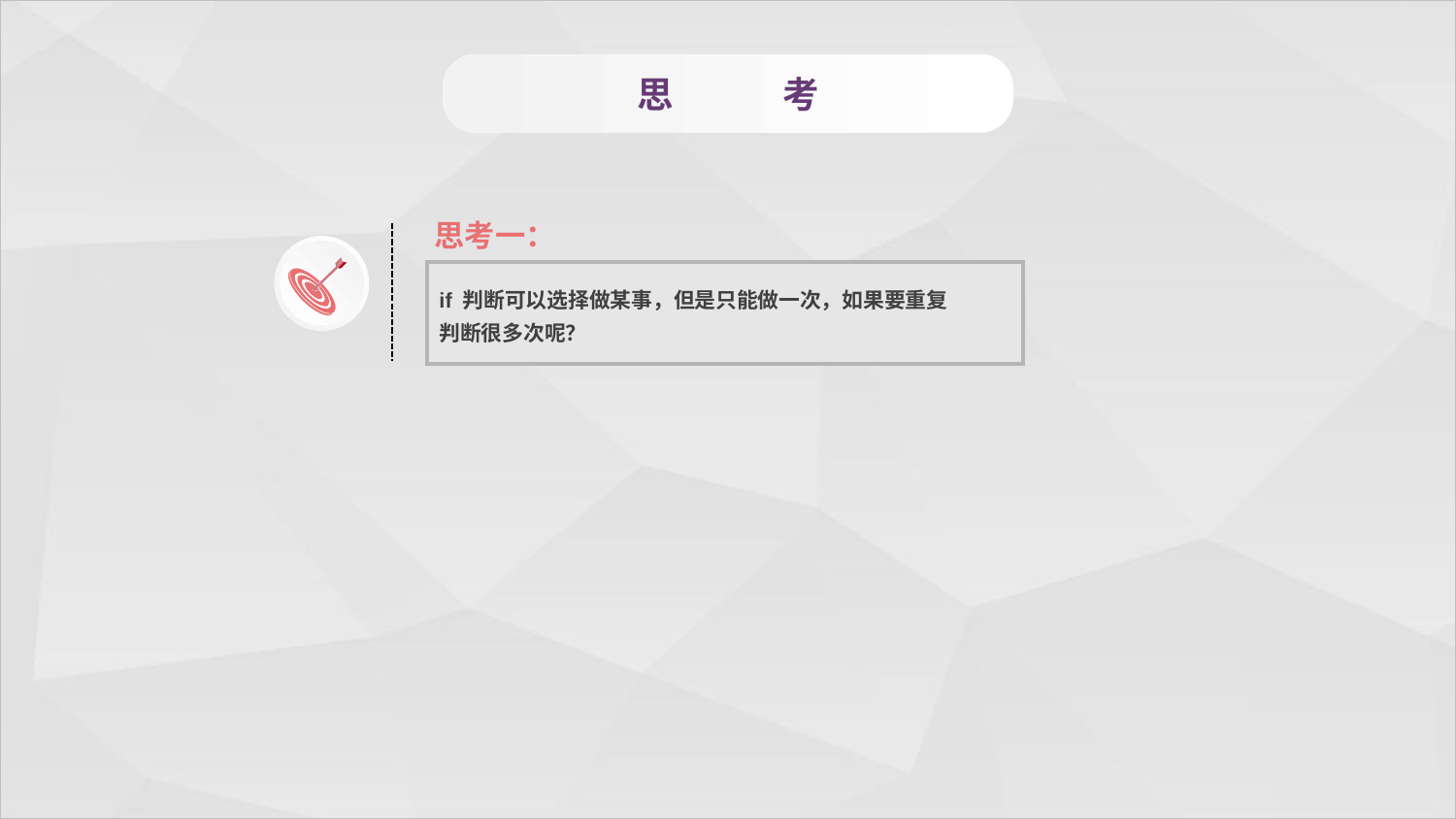

思	考
思考一：

if 判断可以选择做某事，但是只能做一次，如果要重复判断很多次呢？